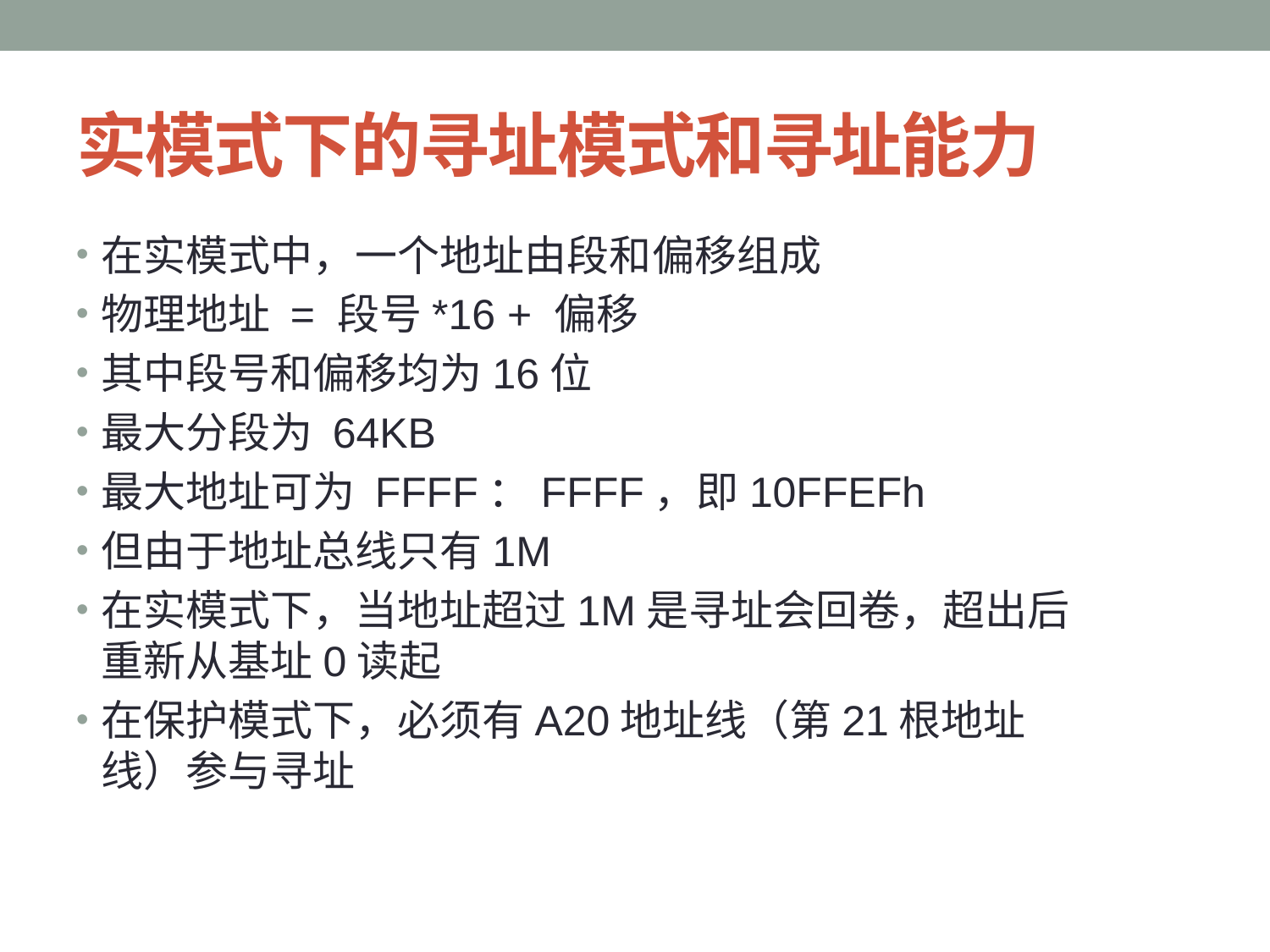

# 实模式下的寻址模式和寻址能力
在实模式中，一个地址由段和偏移组成
物理地址 = 段号*16 + 偏移
其中段号和偏移均为16位
最大分段为 64KB
最大地址可为 FFFF：FFFF，即10FFEFh
但由于地址总线只有1M
在实模式下，当地址超过1M是寻址会回卷，超出后重新从基址0读起
在保护模式下，必须有A20地址线（第21根地址线）参与寻址